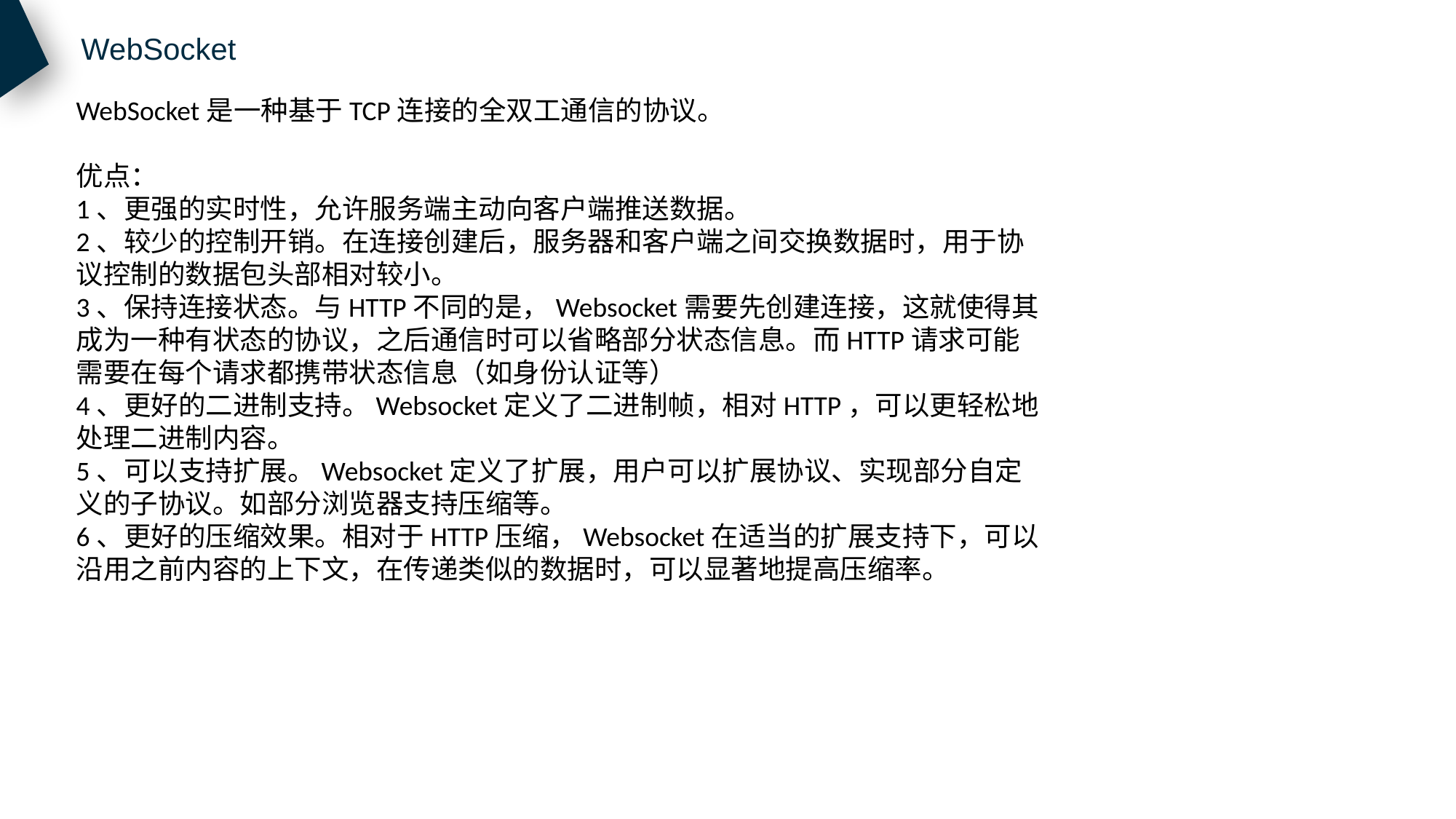

WebSocket
WebSocket是一种基于TCP连接的全双工通信的协议。

优点：
1、更强的实时性，允许服务端主动向客户端推送数据。
2、较少的控制开销。在连接创建后，服务器和客户端之间交换数据时，用于协议控制的数据包头部相对较小。
3、保持连接状态。与HTTP不同的是，Websocket需要先创建连接，这就使得其成为一种有状态的协议，之后通信时可以省略部分状态信息。而HTTP请求可能需要在每个请求都携带状态信息（如身份认证等）
4、更好的二进制支持。Websocket定义了二进制帧，相对HTTP，可以更轻松地处理二进制内容。
5、可以支持扩展。Websocket定义了扩展，用户可以扩展协议、实现部分自定义的子协议。如部分浏览器支持压缩等。
6、更好的压缩效果。相对于HTTP压缩，Websocket在适当的扩展支持下，可以沿用之前内容的上下文，在传递类似的数据时，可以显著地提高压缩率。